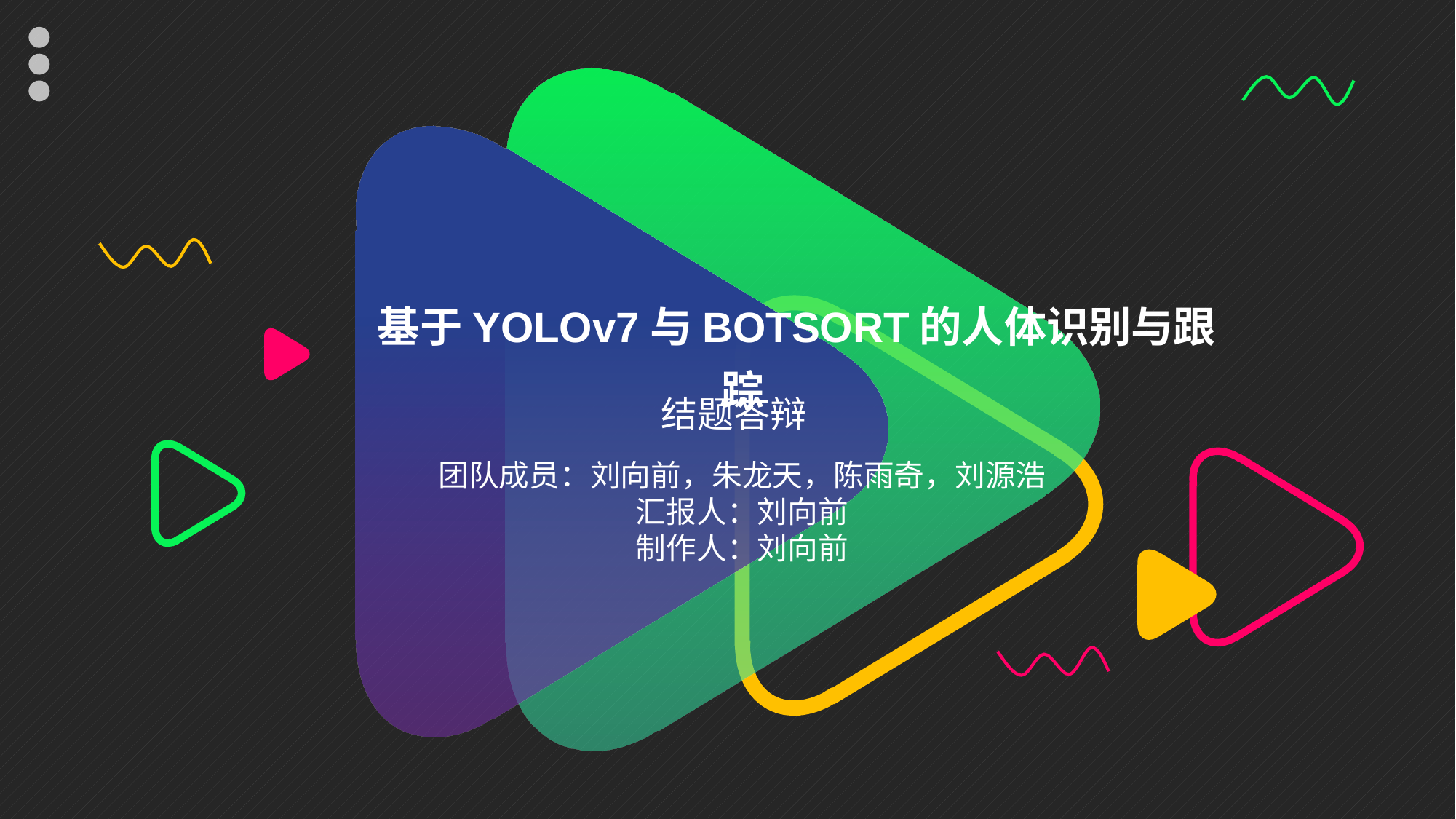

基于YOLOv7与BOTSORT的人体识别与跟踪

结题答辩
团队成员：刘向前，朱龙天，陈雨奇，刘源浩
汇报人：刘向前
制作人：刘向前